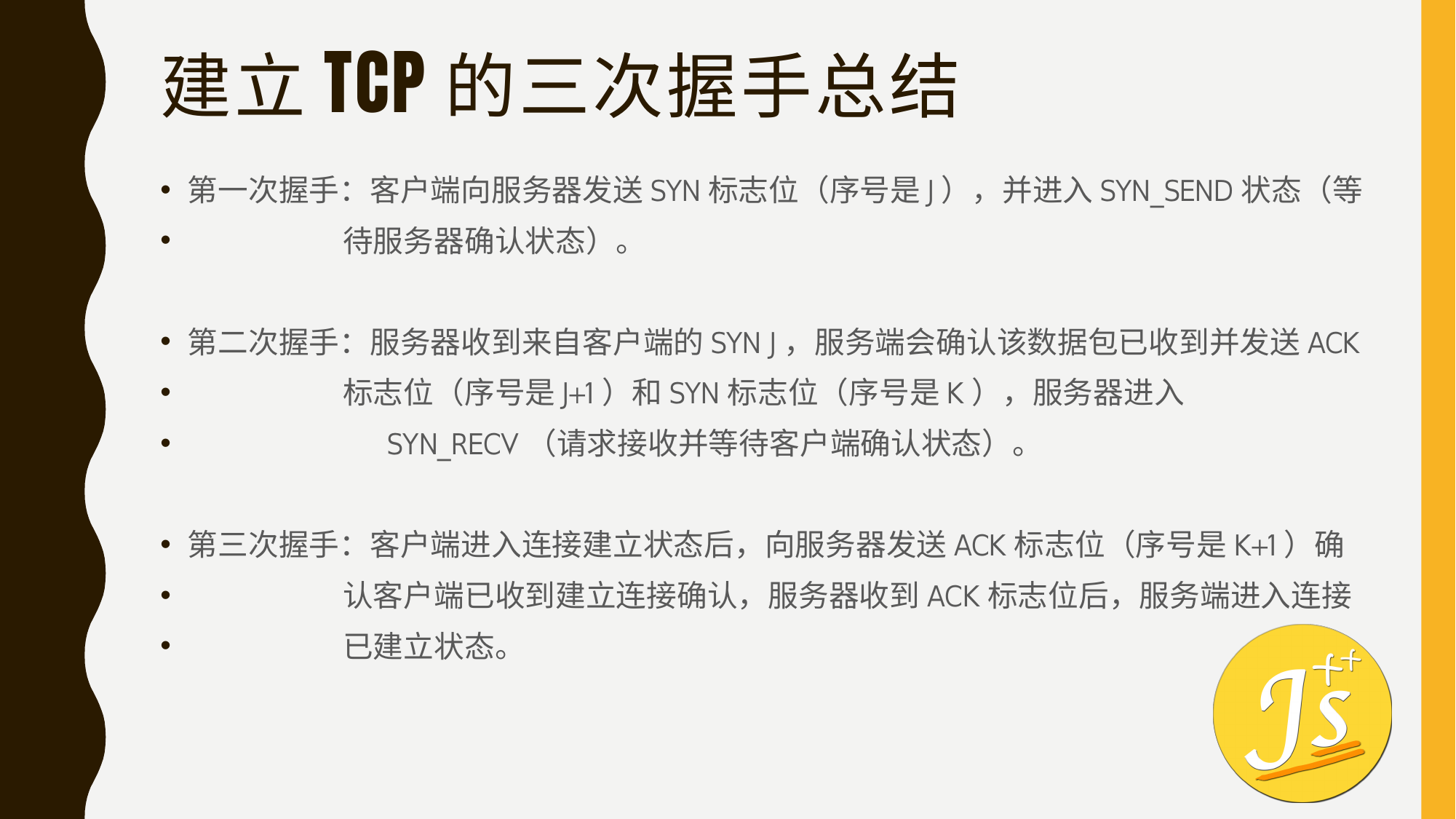

# 建立TCP的三次握手总结
第一次握手：客户端向服务器发送SYN标志位（序号是J），并进入SYN_SEND状态（等
                      待服务器确认状态）。

第二次握手：服务器收到来自客户端的SYN J，服务端会确认该数据包已收到并发送ACK
                      标志位（序号是J+1）和SYN标志位（序号是K），服务器进入
                      SYN_RECV（请求接收并等待客户端确认状态）。

第三次握手：客户端进入连接建立状态后，向服务器发送ACK标志位（序号是K+1）确
                      认客户端已收到建立连接确认，服务器收到ACK标志位后，服务端进入连接
                      已建立状态。